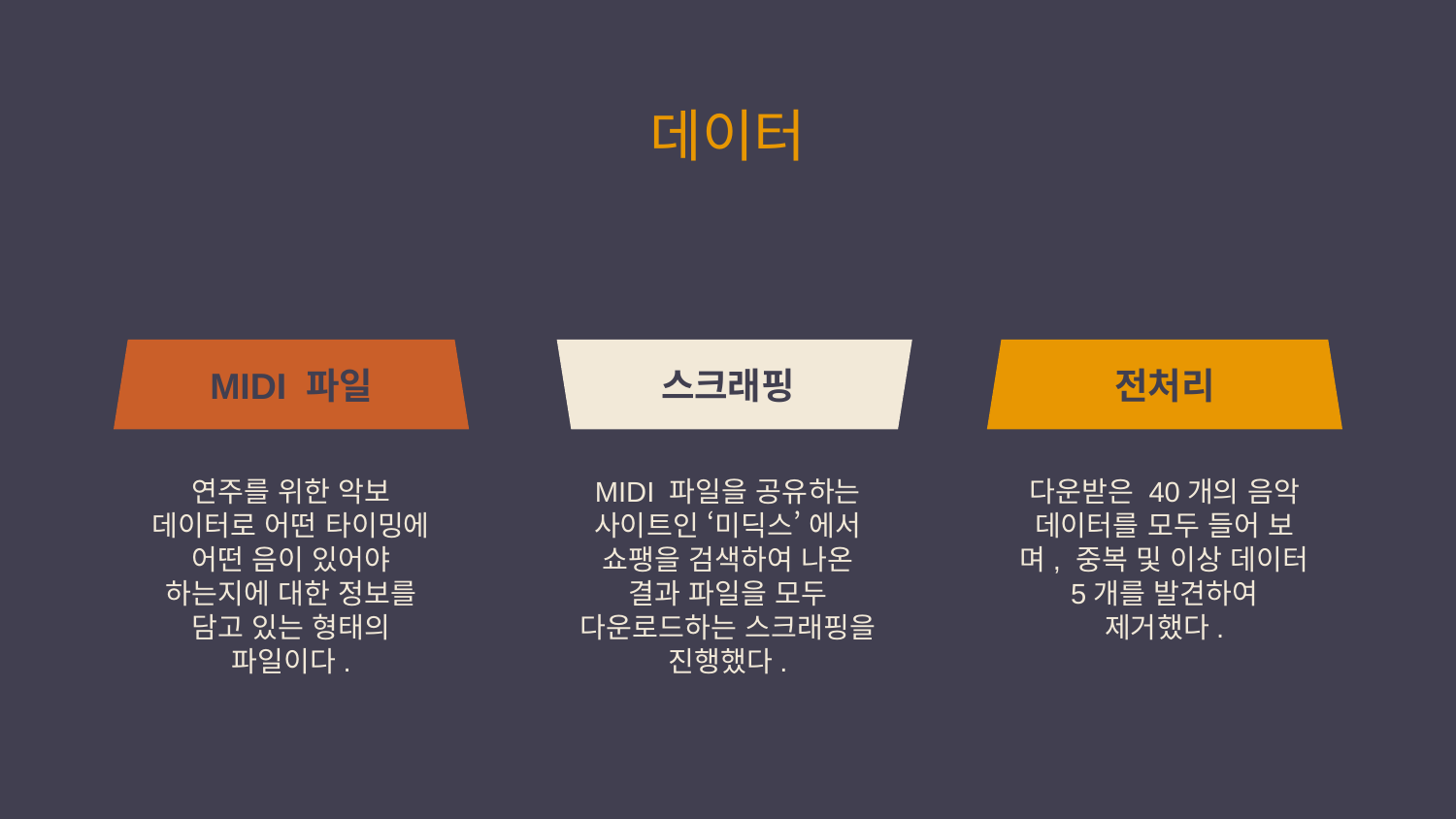

# 데이터

MIDI 파일

스크래핑

전처리
연주를 위한 악보 데이터로 어떤 타이밍에 어떤 음이 있어야 하는지에 대한 정보를 담고 있는 형태의 파일이다.
MIDI 파일을 공유하는 사이트인 ‘미딕스’ 에서 쇼팽을 검색하여 나온 결과 파일을 모두 다운로드하는 스크래핑을 진행했다.
다운받은 40개의 음악 데이터를 모두 들어 보며, 중복 및 이상 데이터 5개를 발견하여 제거했다.